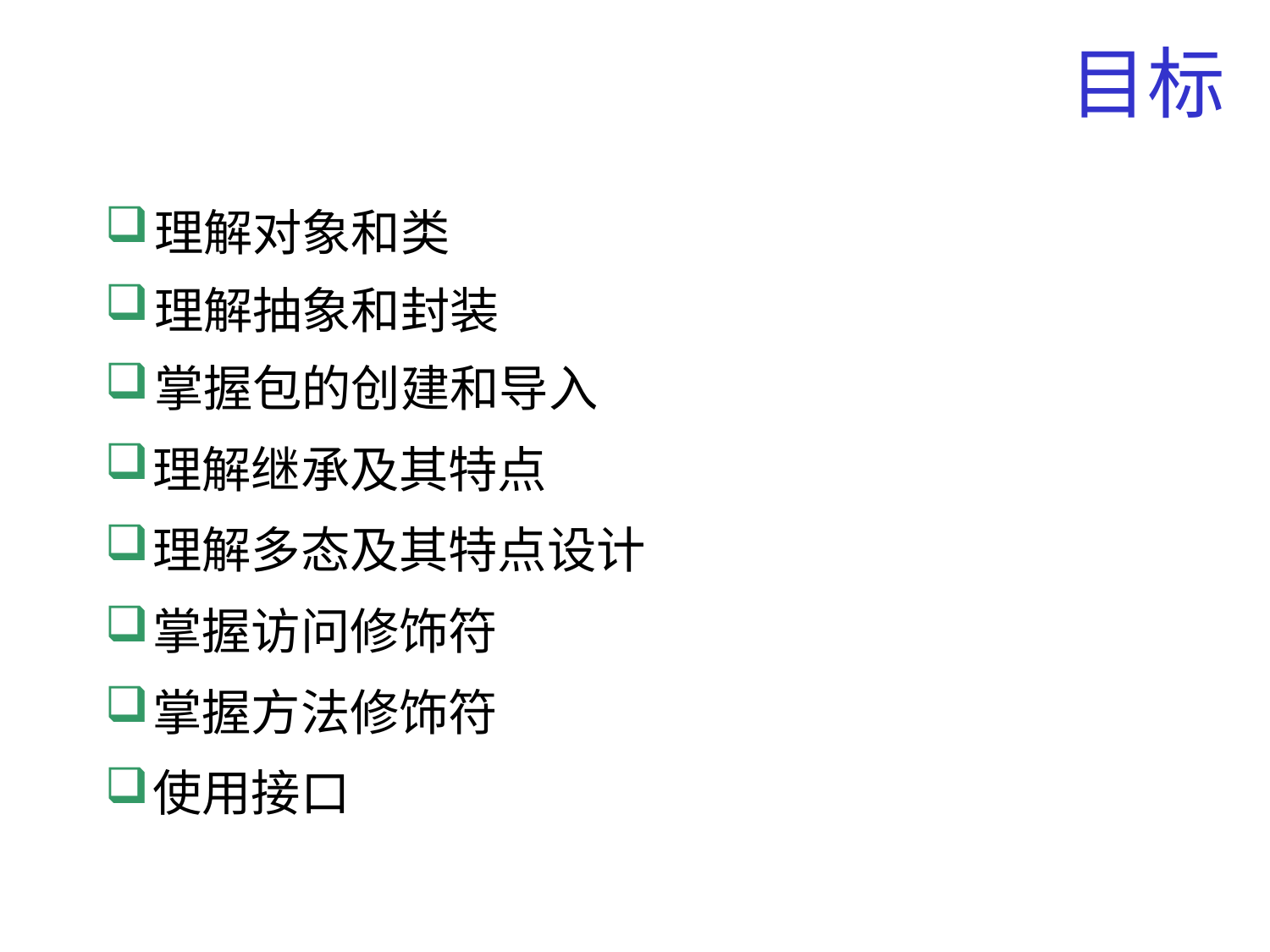

# 目标
理解对象和类
理解抽象和封装
掌握包的创建和导入
理解继承及其特点
理解多态及其特点设计
掌握访问修饰符
掌握方法修饰符
使用接口
2